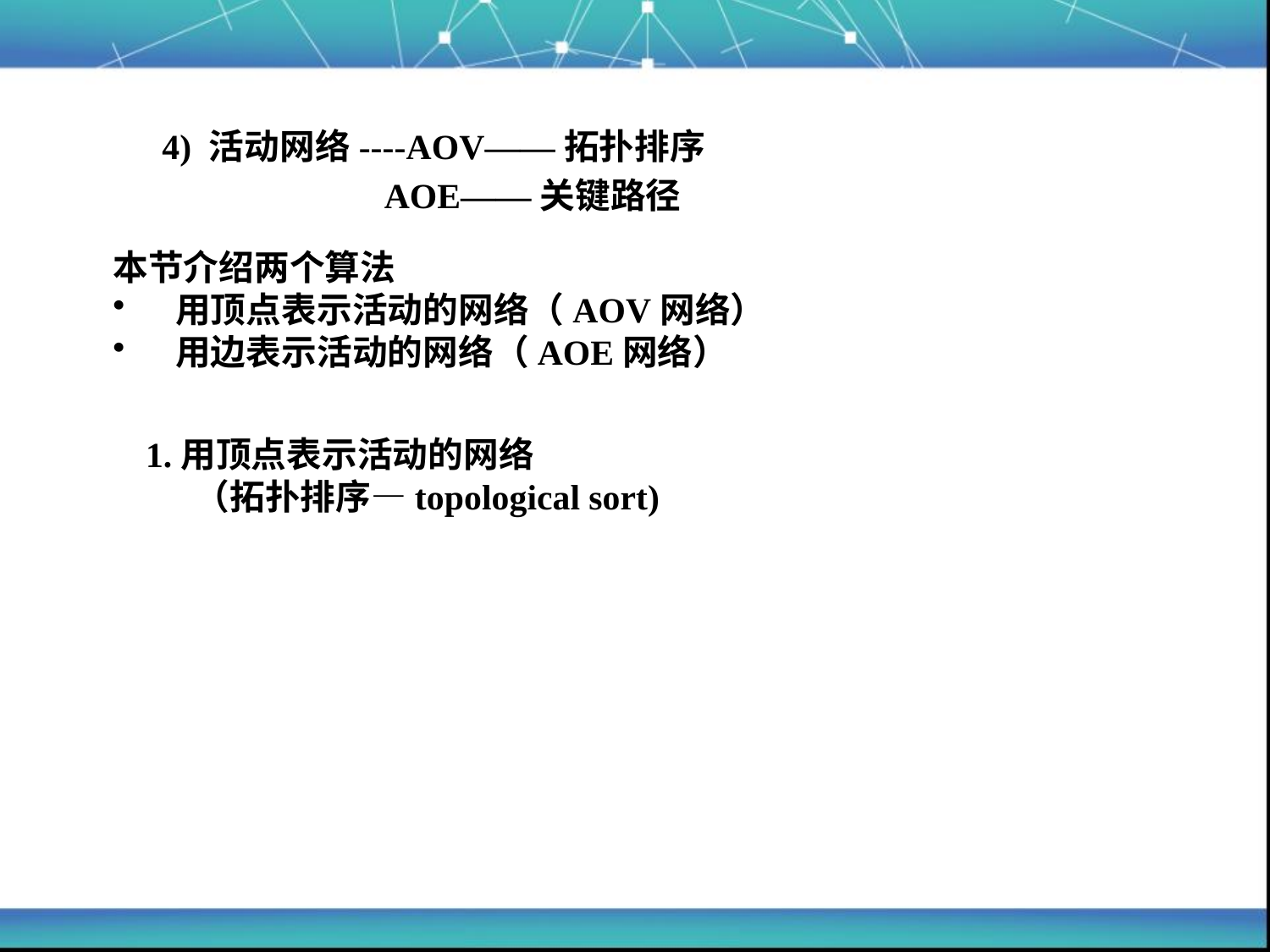

4) 活动网络----AOV——拓扑排序
                         AOE——关键路径
本节介绍两个算法
   用顶点表示活动的网络（AOV网络）
   用边表示活动的网络（AOE网络）
1.用顶点表示活动的网络
     （拓扑排序—topological sort)